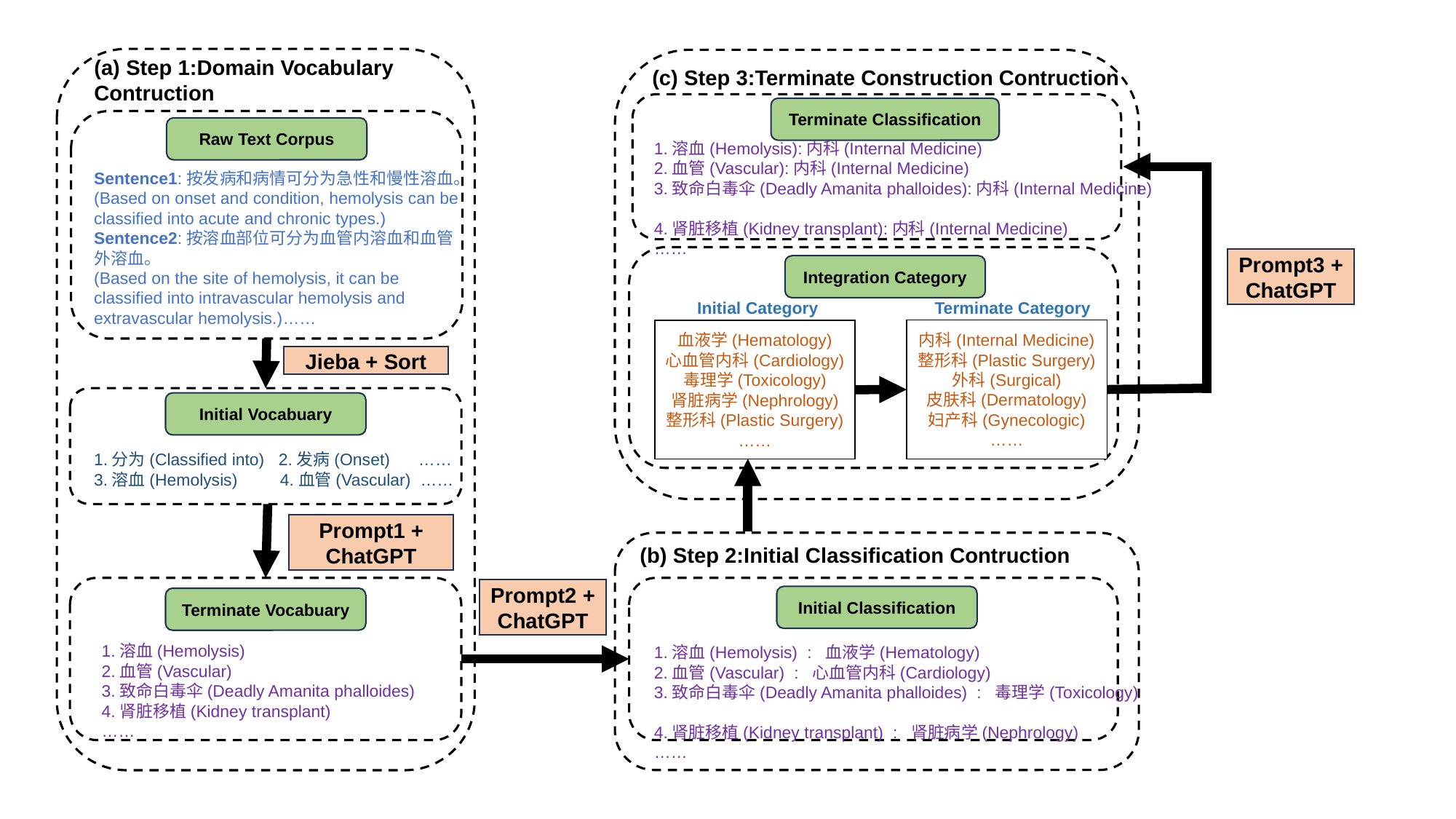

(a) Step 1:Domain Vocabulary Contruction

(c) Step 3:Terminate Construction Contruction

Terminate Classification

Raw Text Corpus
1.溶血(Hemolysis):内科(Internal Medicine)
2.血管(Vascular):内科(Internal Medicine)
3.致命白毒伞(Deadly Amanita phalloides):内科(Internal Medicine)
4.肾脏移植(Kidney transplant):内科(Internal Medicine)
……

Sentence1:按发病和病情可分为急性和慢性溶血。
(Based on onset and condition, hemolysis can be classified into acute and chronic types.)
Sentence2:按溶血部位可分为血管内溶血和血管外溶血。
(Based on the site of hemolysis, it can be classified into intravascular hemolysis and extravascular hemolysis.)……

Prompt3 + ChatGPT
Integration Category
Initial Category
Terminate Category
内科(Internal Medicine)
整形科(Plastic Surgery)
外科(Surgical)
皮肤科(Dermatology)
妇产科(Gynecologic)
……
血液学(Hematology)
心血管内科(Cardiology)
毒理学(Toxicology)
肾脏病学(Nephrology)
整形科(Plastic Surgery)
……
Jieba + Sort

Initial Vocabuary
1.分为(Classified into)   2.发病(Onset)      ……
3.溶血(Hemolysis)         4.血管(Vascular)  ……
Prompt1 + ChatGPT

(b) Step 2:Initial Classification Contruction

Prompt2 + ChatGPT
Initial Classification
Terminate Vocabuary
1.溶血(Hemolysis)
2.血管(Vascular)
3.致命白毒伞(Deadly Amanita phalloides)
4.肾脏移植(Kidney transplant)
……
1.溶血(Hemolysis)  :  血液学(Hematology)
2.血管(Vascular)  :  心血管内科(Cardiology)
3.致命白毒伞(Deadly Amanita phalloides)  :  毒理学(Toxicology)
4.肾脏移植(Kidney transplant)  :  肾脏病学(Nephrology)
……